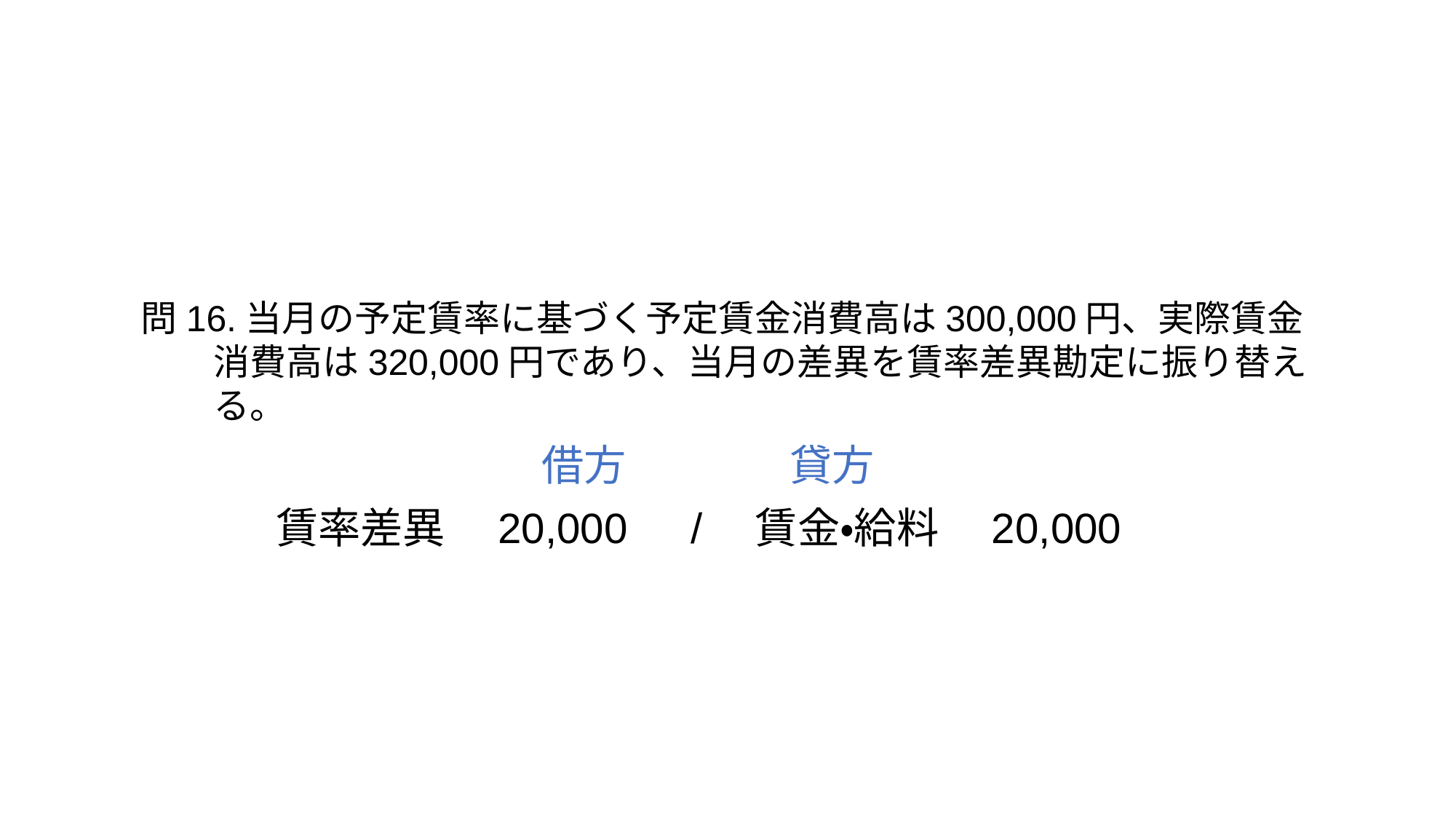

問16.当月の予定賃率に基づく予定賃金消費高は300,000円、実際賃金
　　消費高は320,000円であり、当月の差異を賃率差異勘定に振り替え
　　る。
借方
貸方
賃率差異　20,000　/　賃金・給料　20,000